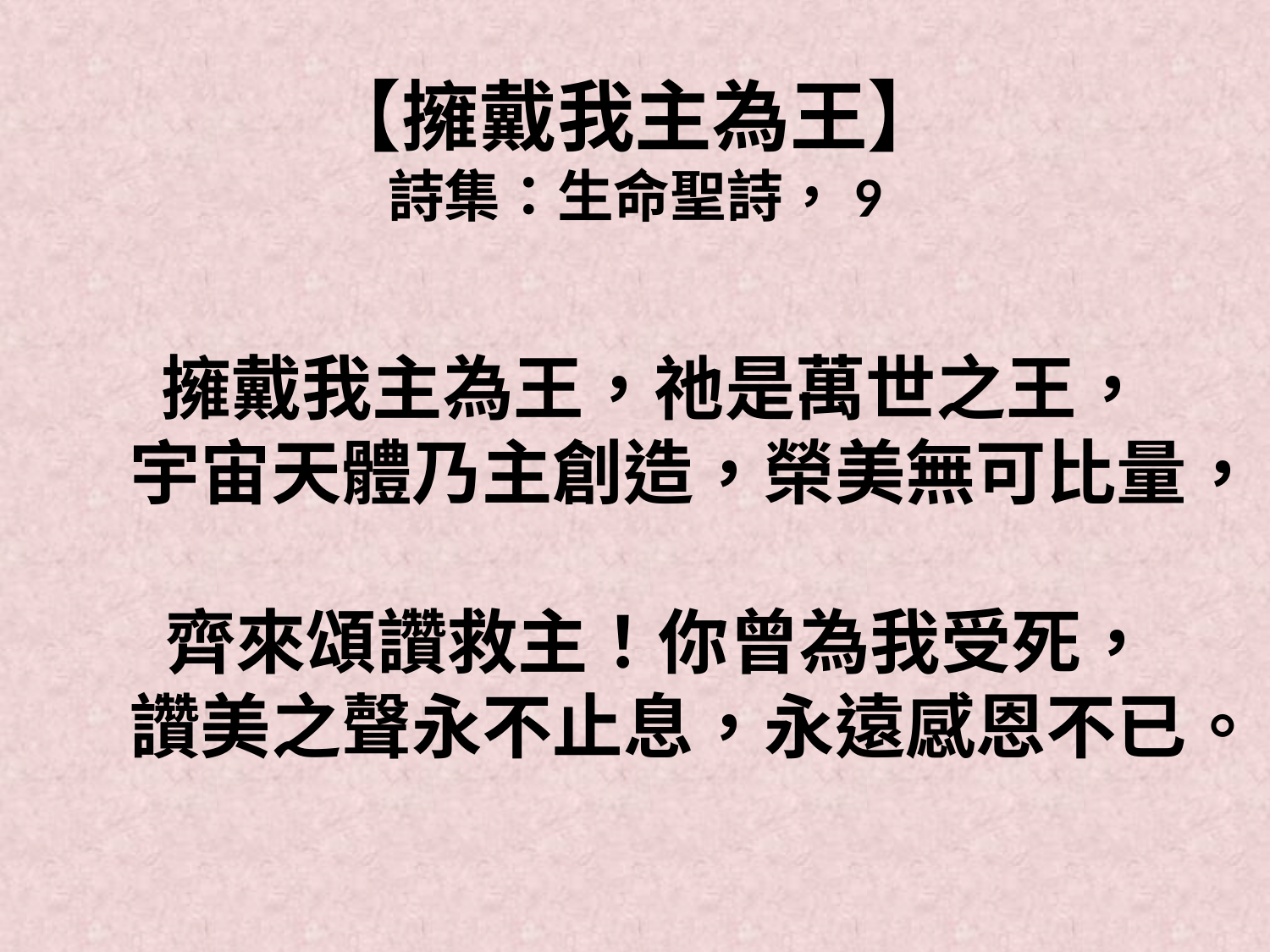

# 【擁戴我主為王】 詩集：生命聖詩，9
  擁戴我主為王，祂是萬世之王，
宇宙天體乃主創造，榮美無可比量，
齊來頌讚救主！你曾為我受死，
讚美之聲永不止息，永遠感恩不已。